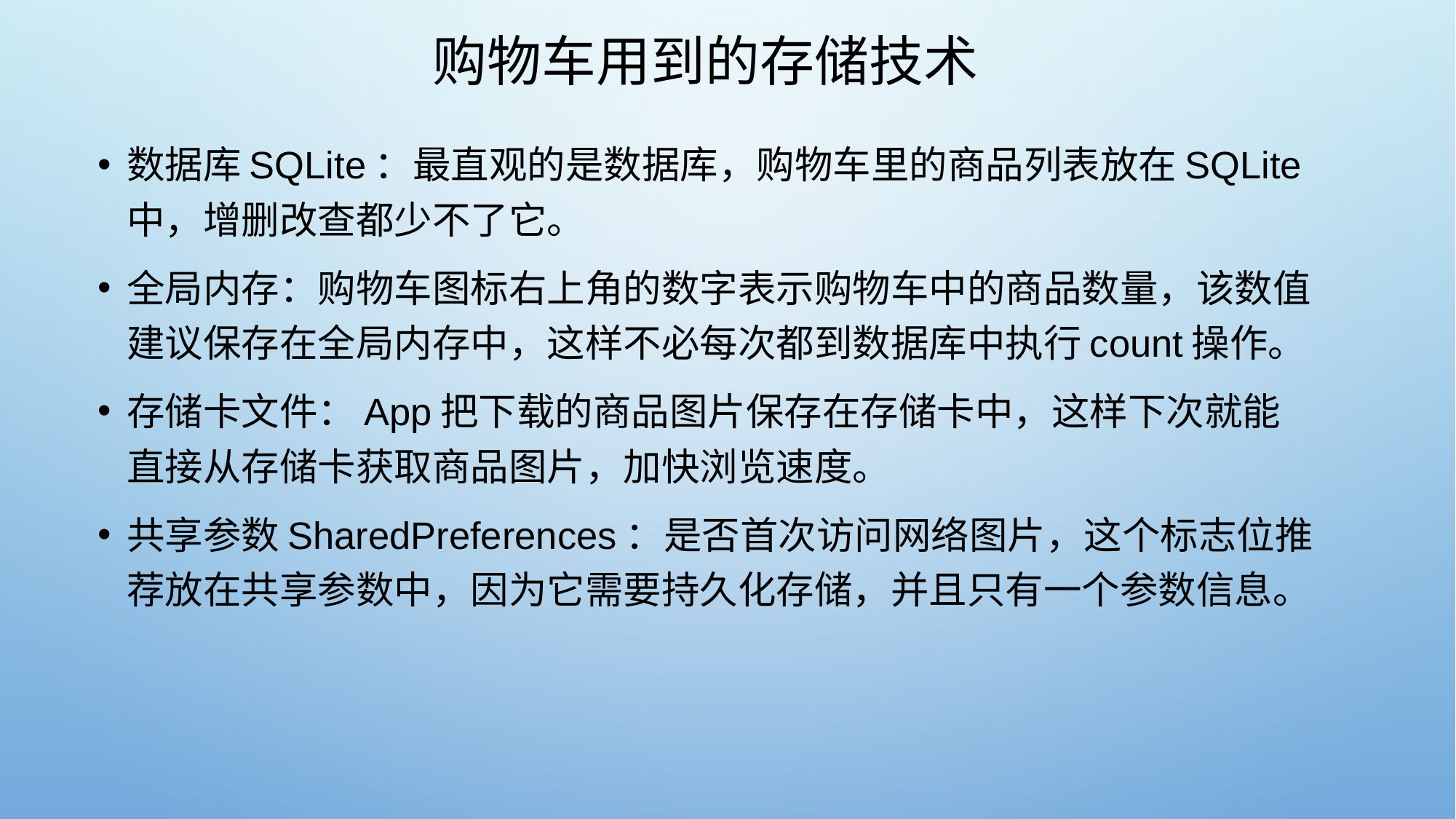

# 购物车用到的存储技术
数据库SQLite：最直观的是数据库，购物车里的商品列表放在SQLite中，增删改查都少不了它。
全局内存：购物车图标右上角的数字表示购物车中的商品数量，该数值建议保存在全局内存中，这样不必每次都到数据库中执行count操作。
存储卡文件：App把下载的商品图片保存在存储卡中，这样下次就能直接从存储卡获取商品图片，加快浏览速度。
共享参数SharedPreferences：是否首次访问网络图片，这个标志位推荐放在共享参数中，因为它需要持久化存储，并且只有一个参数信息。